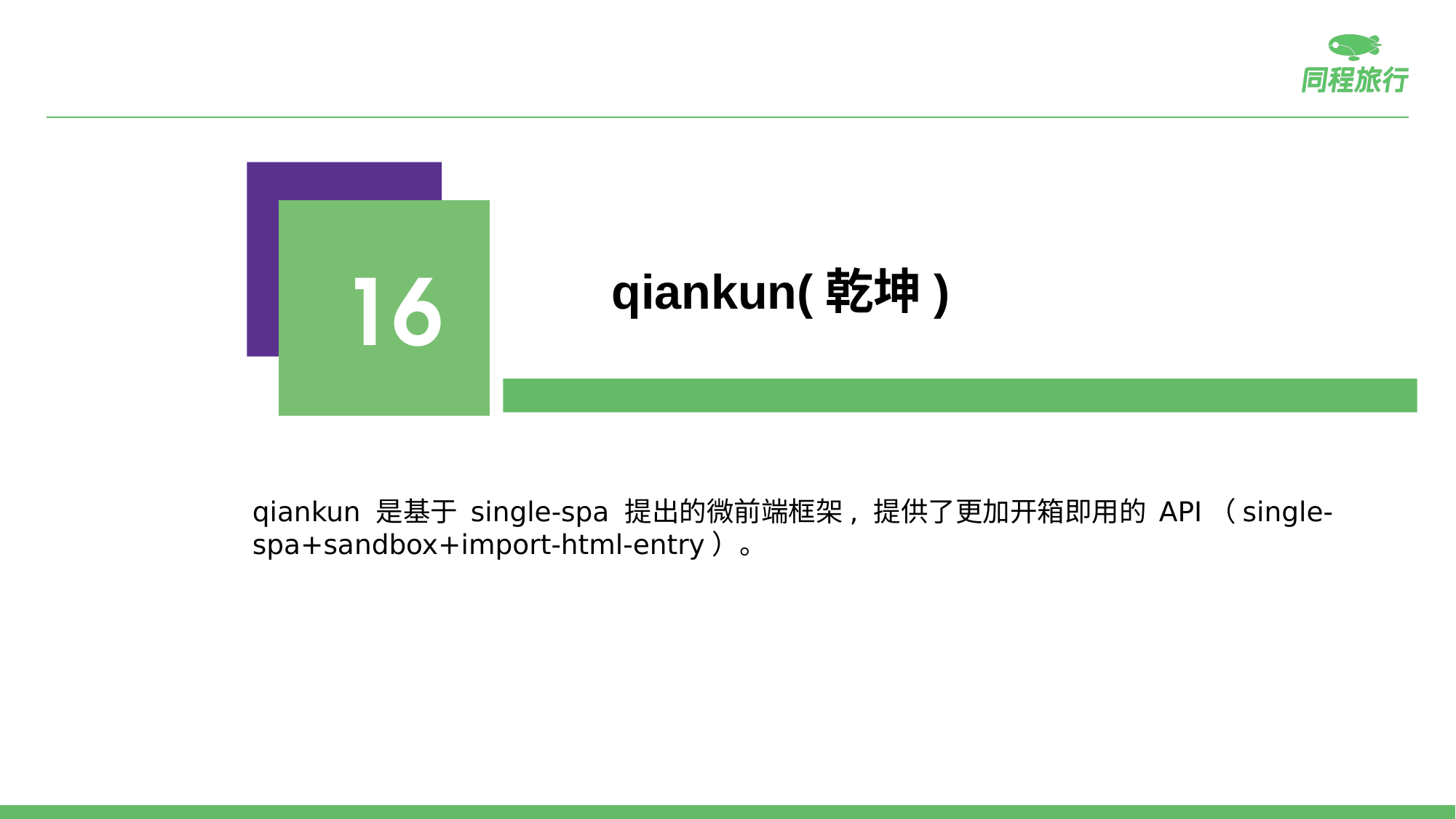

16
qiankun(乾坤)

qiankun 是基于 single-spa 提出的微前端框架, 提供了更加开箱即用的 API（single-spa+sandbox+import-html-entry）。